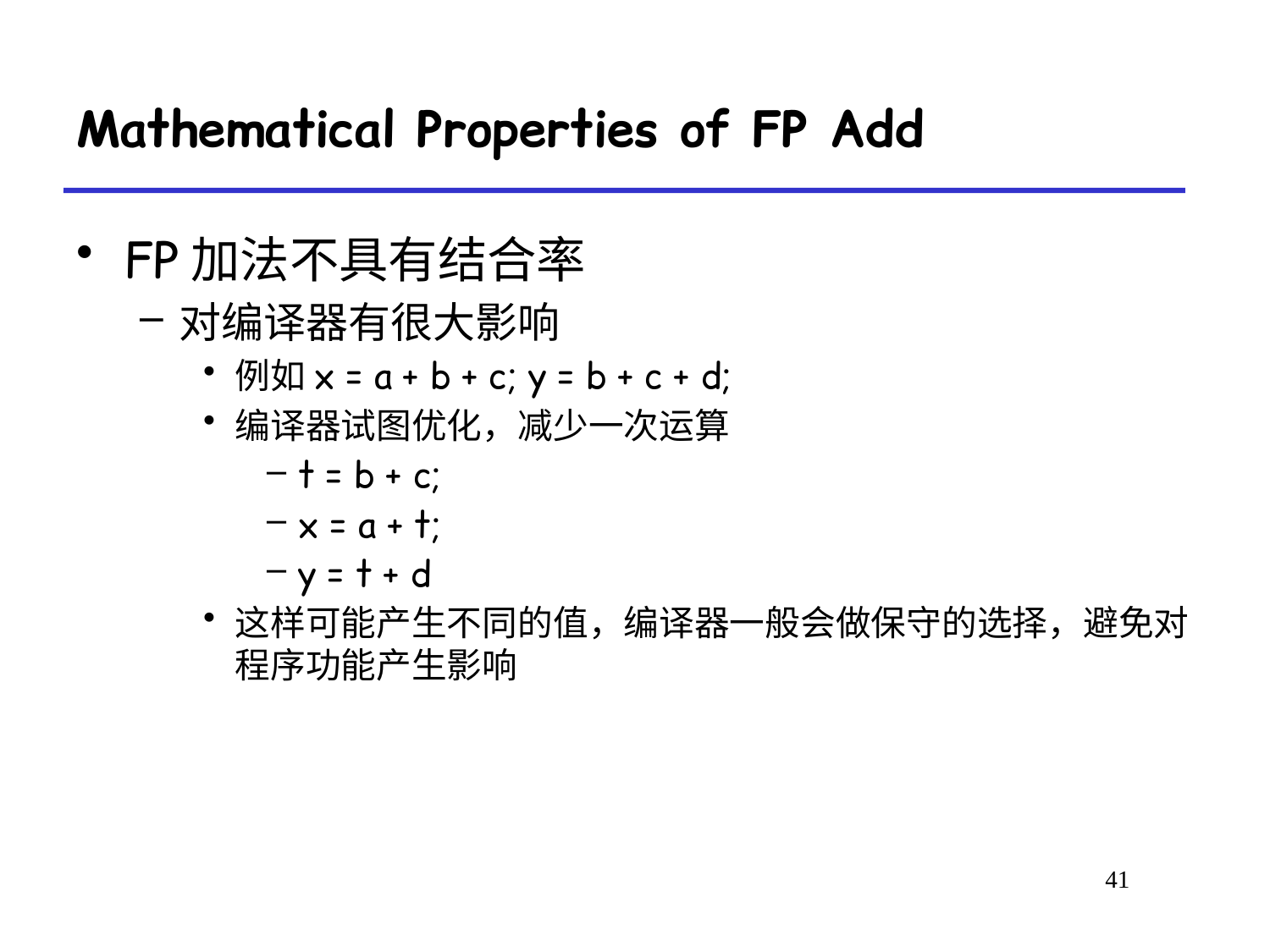

# Mathematical Properties of FP Add
FP加法不具有结合率
对编译器有很大影响
例如x = a + b + c; y = b + c + d;
编译器试图优化，减少一次运算
t = b + c;
x = a + t;
y = t + d
这样可能产生不同的值，编译器一般会做保守的选择，避免对程序功能产生影响
41